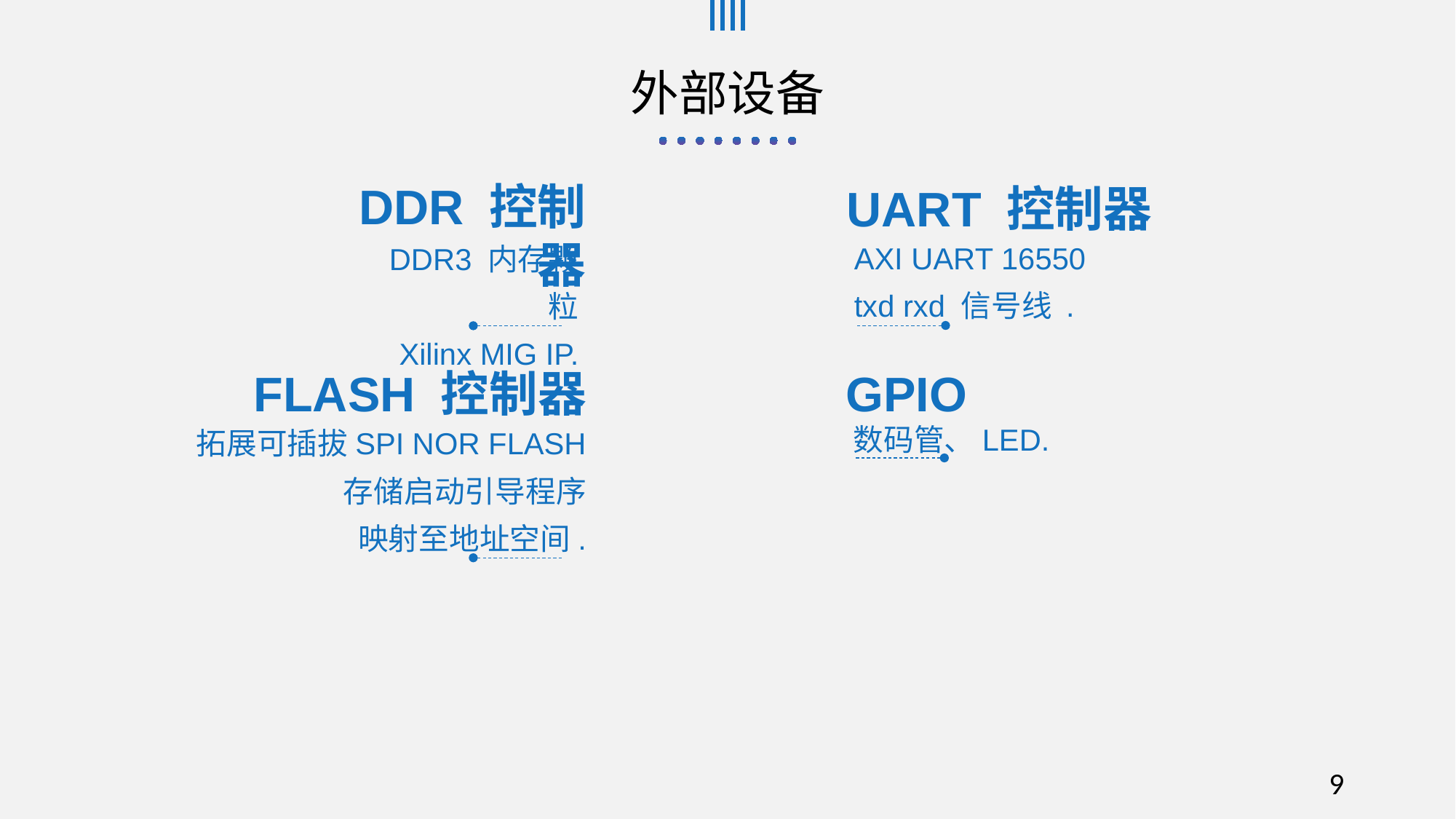

外部设备

DDR 控制器
UART 控制器
AXI UART 16550
txd rxd 信号线 .
DDR3 内存颗粒
Xilinx MIG IP.
FLASH 控制器
GPIO
数码管、LED.
拓展可插拔SPI NOR FLASH
存储启动引导程序
映射至地址空间.
9